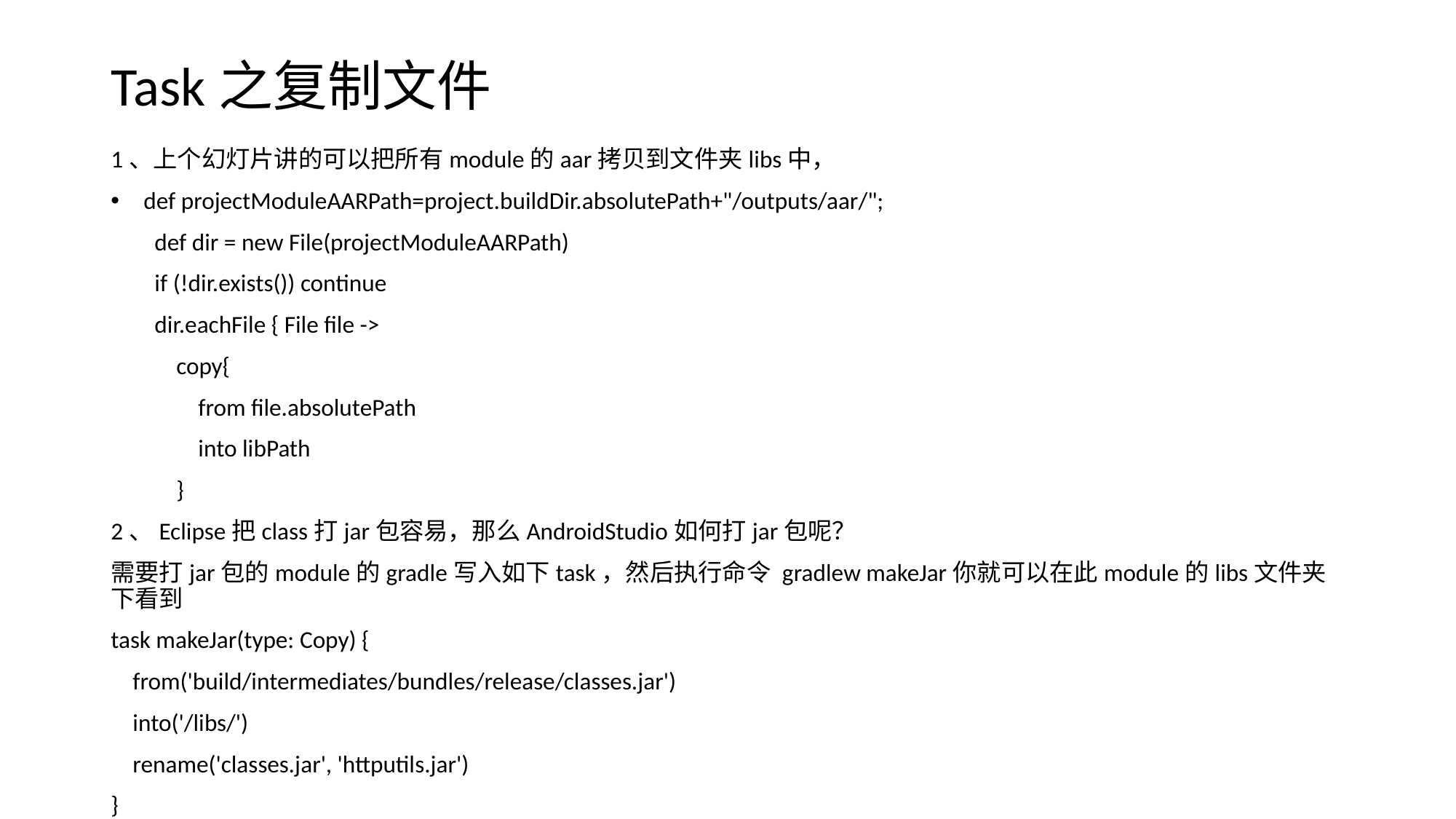

# Task之复制文件
1、上个幻灯片讲的可以把所有module的aar拷贝到文件夹libs中，
 def projectModuleAARPath=project.buildDir.absolutePath+"/outputs/aar/";
        def dir = new File(projectModuleAARPath)
        if (!dir.exists()) continue
        dir.eachFile { File file ->
            copy{
                from file.absolutePath
                into libPath
            }
2、Eclipse把class打jar包容易，那么AndroidStudio如何打jar包呢？
需要打jar包的module的gradle写入如下task，然后执行命令 gradlew makeJar你就可以在此module的libs文件夹下看到
task makeJar(type: Copy) {
    from('build/intermediates/bundles/release/classes.jar')
    into('/libs/')
    rename('classes.jar', 'httputils.jar')
}